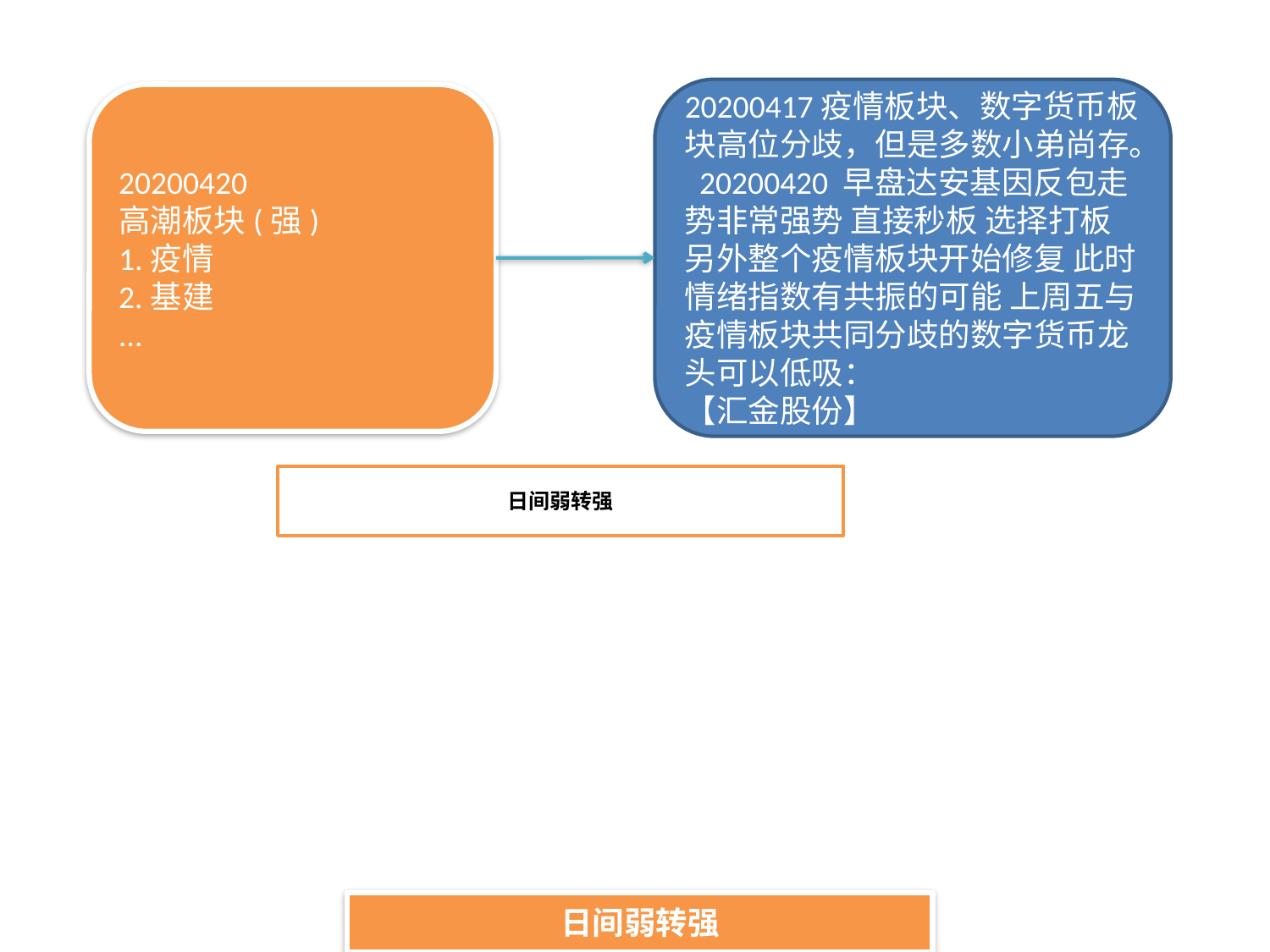

20200417疫情板块、数字货币板块高位分歧，但是多数小弟尚存。 20200420 早盘达安基因反包走势非常强势 直接秒板 选择打板 另外整个疫情板块开始修复 此时情绪指数有共振的可能 上周五与疫情板块共同分歧的数字货币龙头可以低吸：
【汇金股份】
20200420
高潮板块(强)
1.疫情
2.基建
...
日间弱转强
日间弱转强